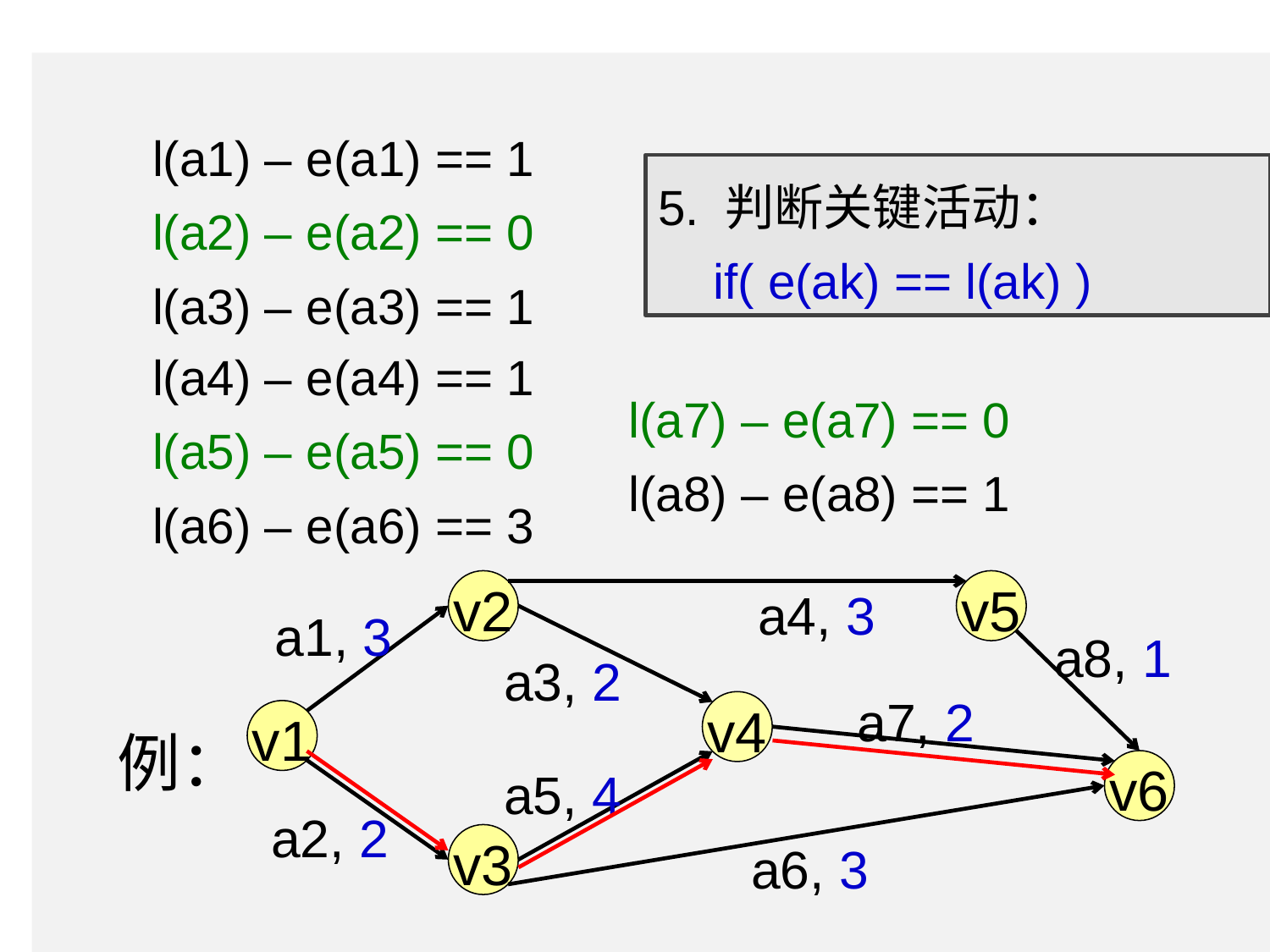

l(a1) – e(a1) == 1
5. 判断关键活动：
    if( e(ak) == l(ak) )
l(a2) – e(a2) == 0
l(a3) – e(a3) == 1
l(a4) – e(a4) == 1
l(a7) – e(a7) == 0
l(a5) – e(a5) == 0
l(a8) – e(a8) == 1
l(a6) – e(a6) == 3
a4, 3
v2
v5
a1, 3
a8, 1
a3, 2
a7, 2
v4
例：
v1
a5, 4
v6
a2, 2
a6, 3
v3